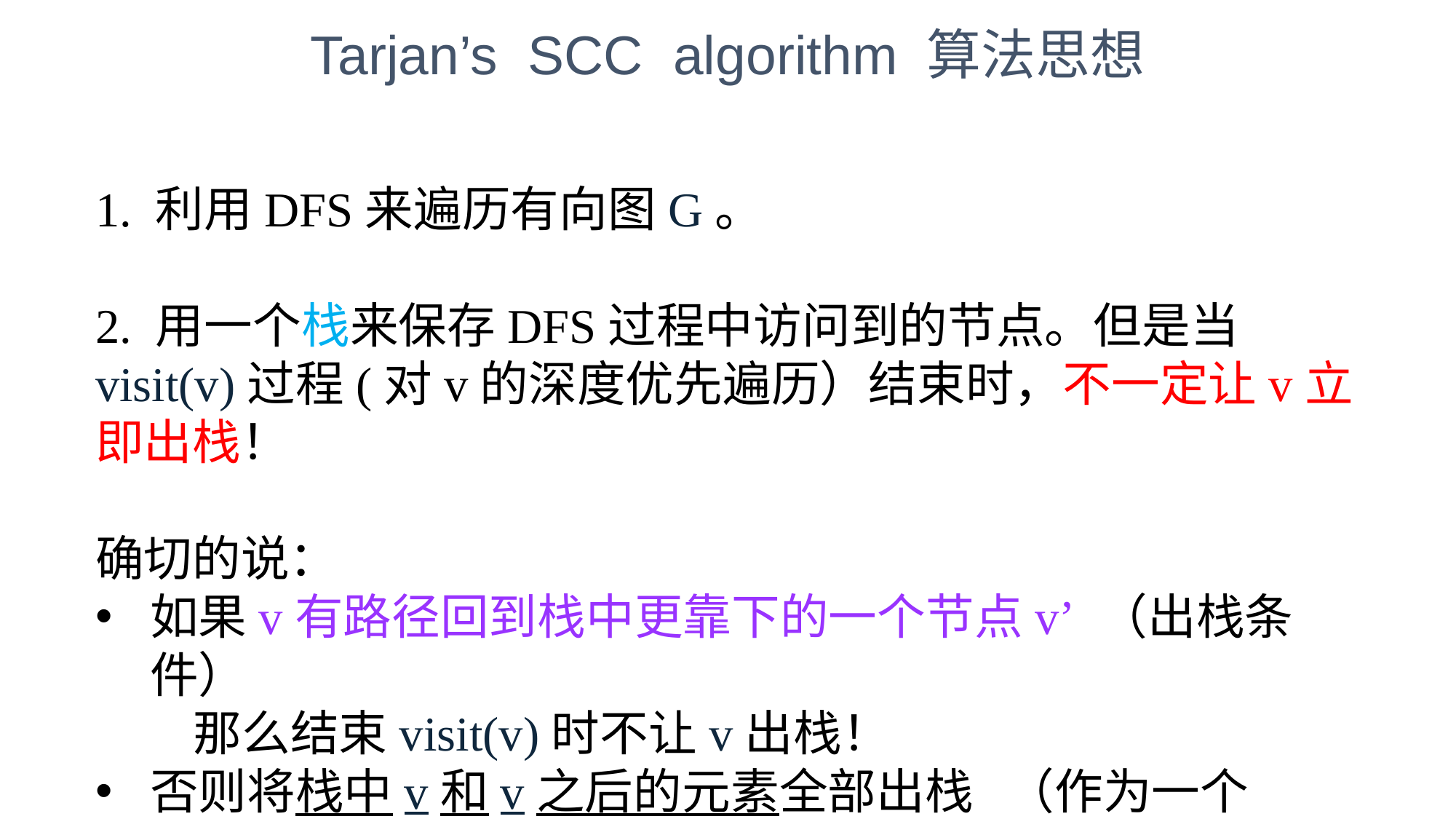

Tarjan’s  SCC  algorithm 算法思想
1. 利用DFS来遍历有向图G。

2. 用一个栈来保存DFS过程中访问到的节点。但是当visit(v)过程(对v的深度优先遍历）结束时，不一定让v立即出栈！

确切的说：
如果v有路径回到栈中更靠下的一个节点v’ （出栈条件）
    那么结束visit(v)时不让v出栈！
否则将栈中v和v之后的元素全部出栈   （作为一个SCC）。